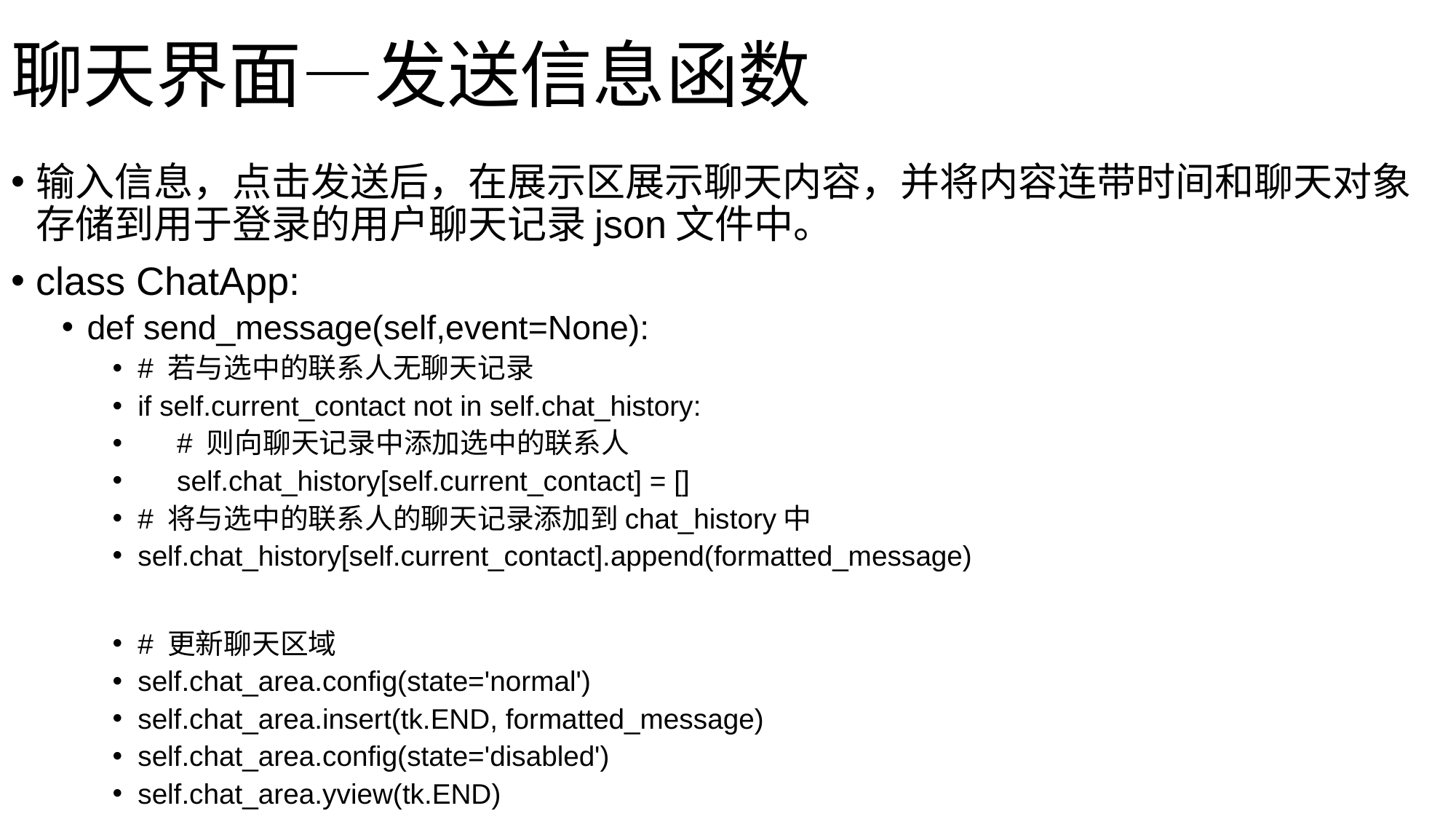

# 聊天界面—发送信息函数
输入信息，点击发送后，在展示区展示聊天内容，并将内容连带时间和聊天对象存储到用于登录的用户聊天记录json文件中。
class ChatApp:
def send_message(self,event=None):
# 若与选中的联系人无聊天记录
if self.current_contact not in self.chat_history:
     # 则向聊天记录中添加选中的联系人
     self.chat_history[self.current_contact] = []
# 将与选中的联系人的聊天记录添加到chat_history中
self.chat_history[self.current_contact].append(formatted_message)

# 更新聊天区域
self.chat_area.config(state='normal')
self.chat_area.insert(tk.END, formatted_message)
self.chat_area.config(state='disabled')
self.chat_area.yview(tk.END)